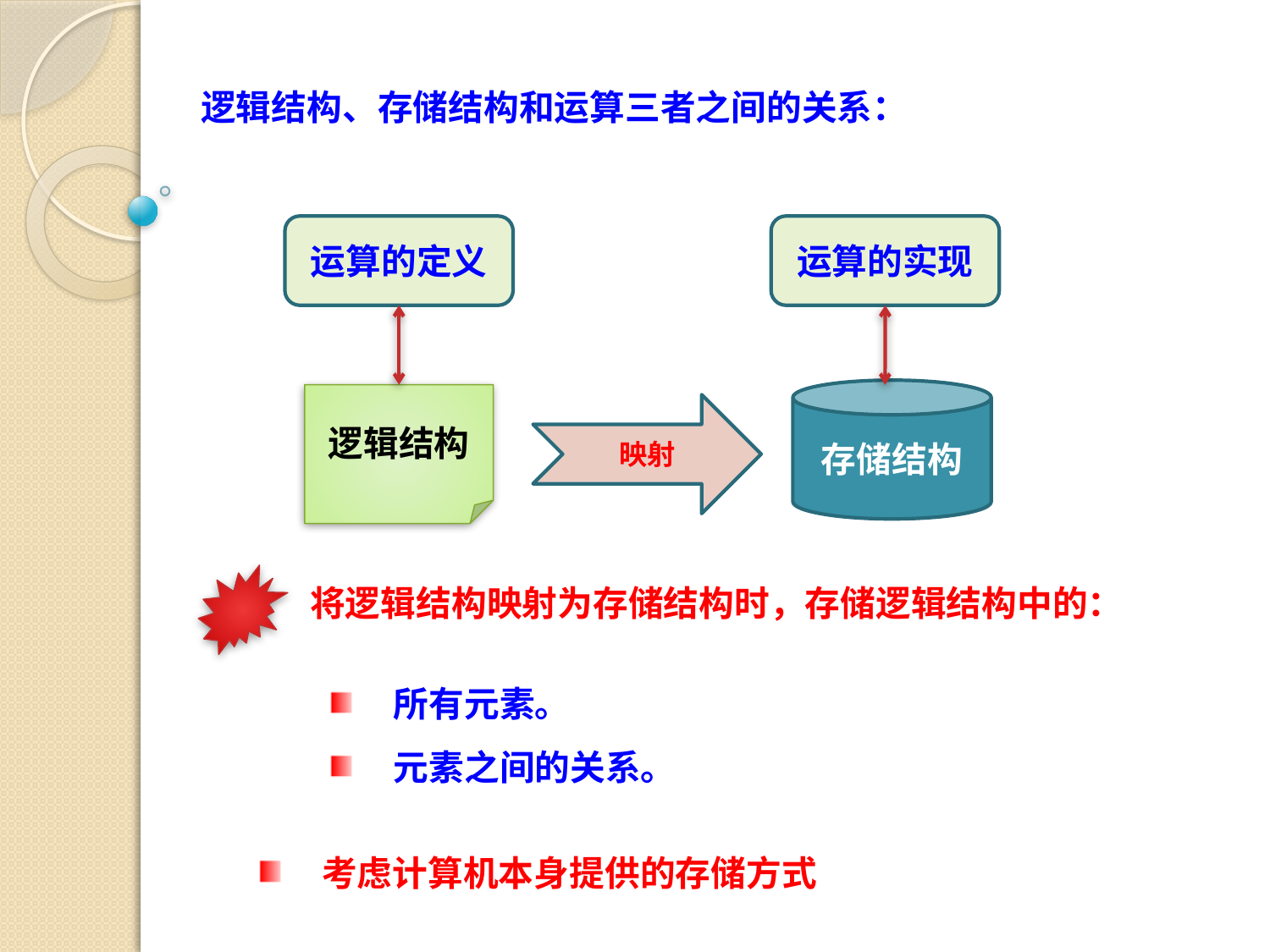

逻辑结构、存储结构和运算三者之间的关系：
运算的定义
运算的实现
存储结构
逻辑结构
映射

将逻辑结构映射为存储结构时，存储逻辑结构中的：
所有元素。
元素之间的关系。
考虑计算机本身提供的存储方式